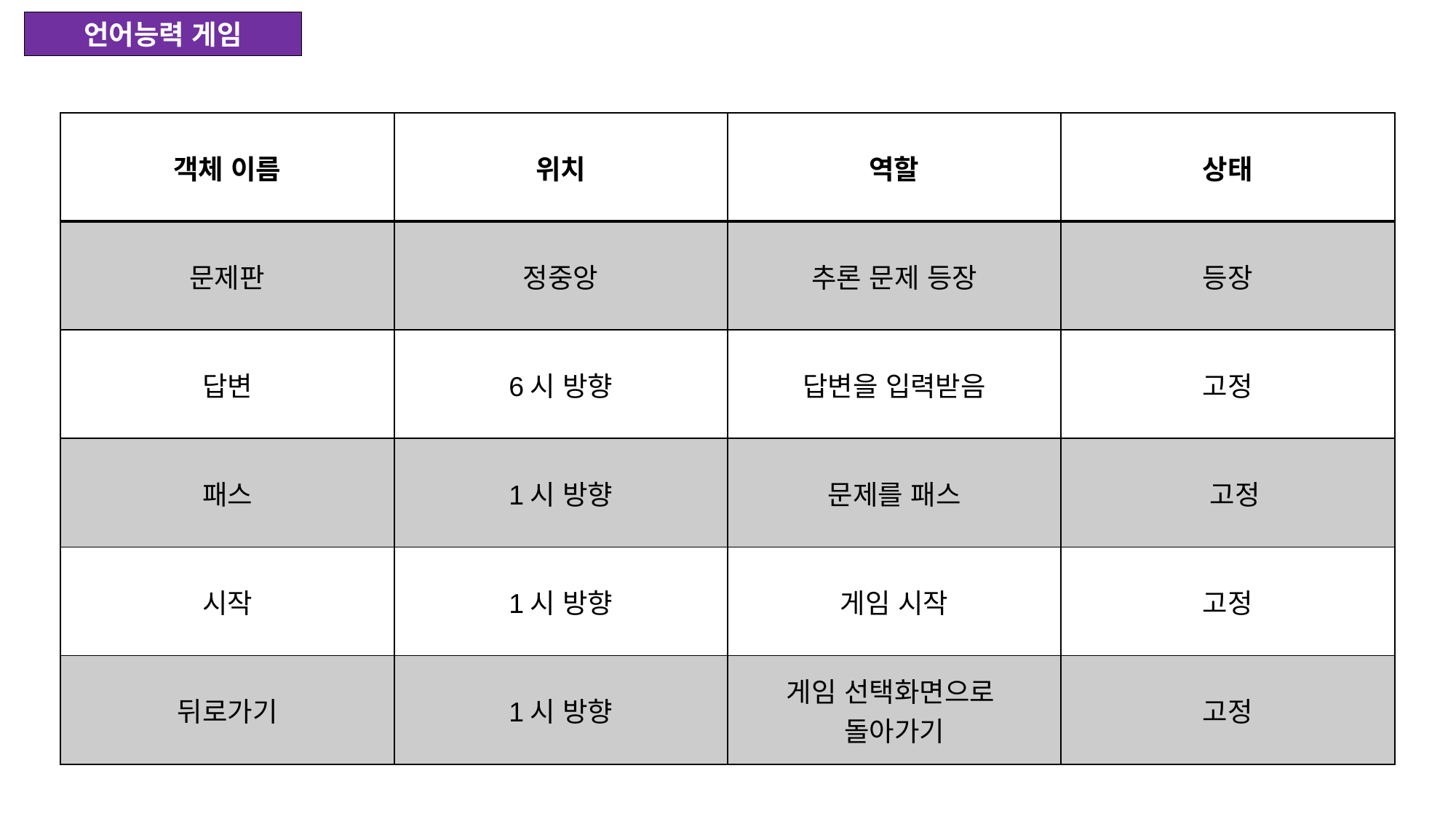

언어능력 게임
| 객체 이름 | 위치 | 역할 | 상태 |
| --- | --- | --- | --- |
| 문제판 | 정중앙 | 추론 문제 등장 | 등장 |
| 답변 | 6시 방향 | 답변을 입력받음 | 고정 |
| 패스 | 1시 방향 | 문제를 패스 | 고정 |
| 시작 | 1시 방향 | 게임 시작 | 고정 |
| 뒤로가기 | 1시 방향 | 게임 선택화면으로 돌아가기 | 고정 |